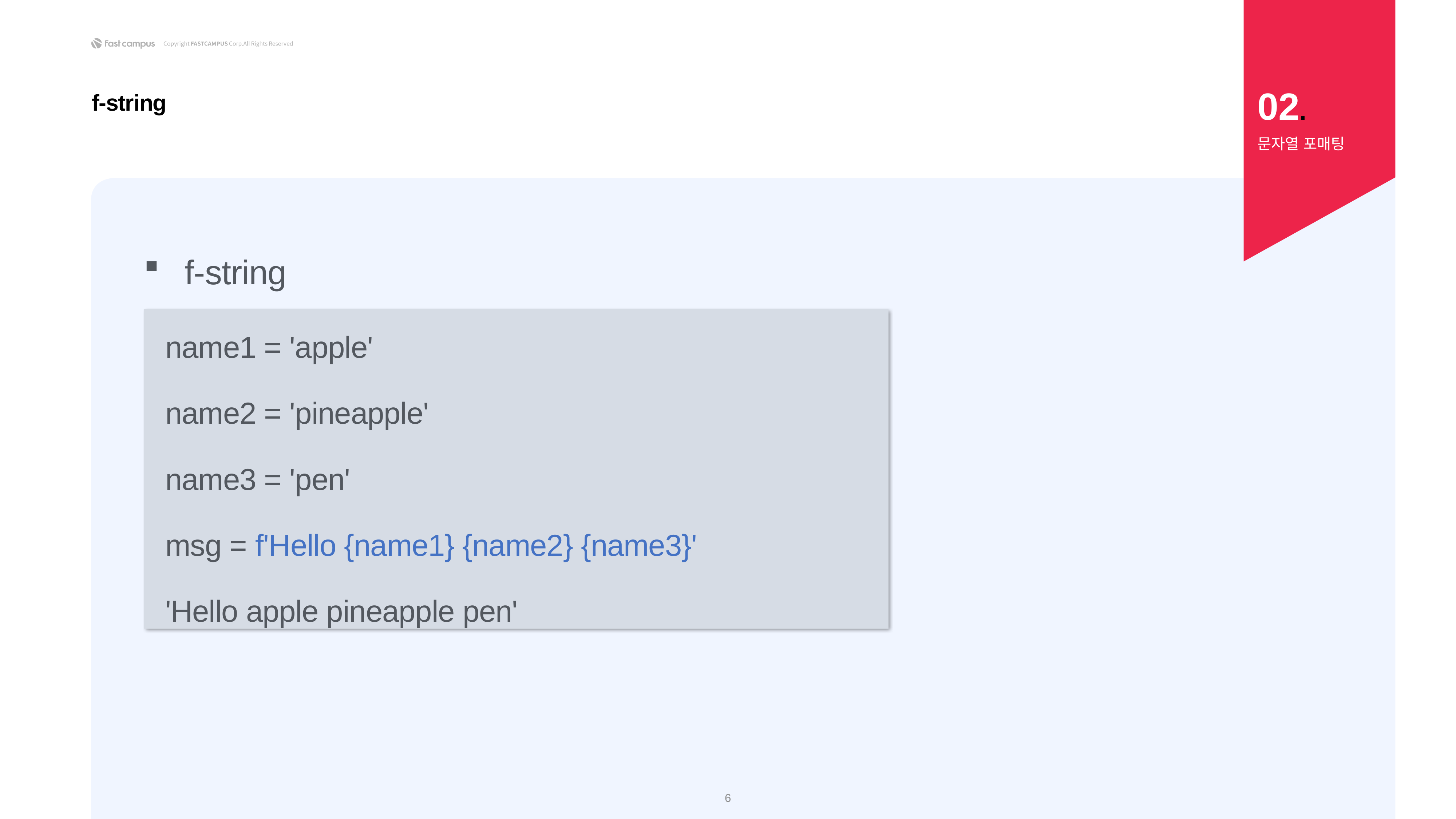

02.
f-string
문자열 포매팅
f-string
name1 = 'apple'
name2 = 'pineapple'
name3 = 'pen'
msg = f'Hello {name1} {name2} {name3}'
'Hello apple pineapple pen'
6